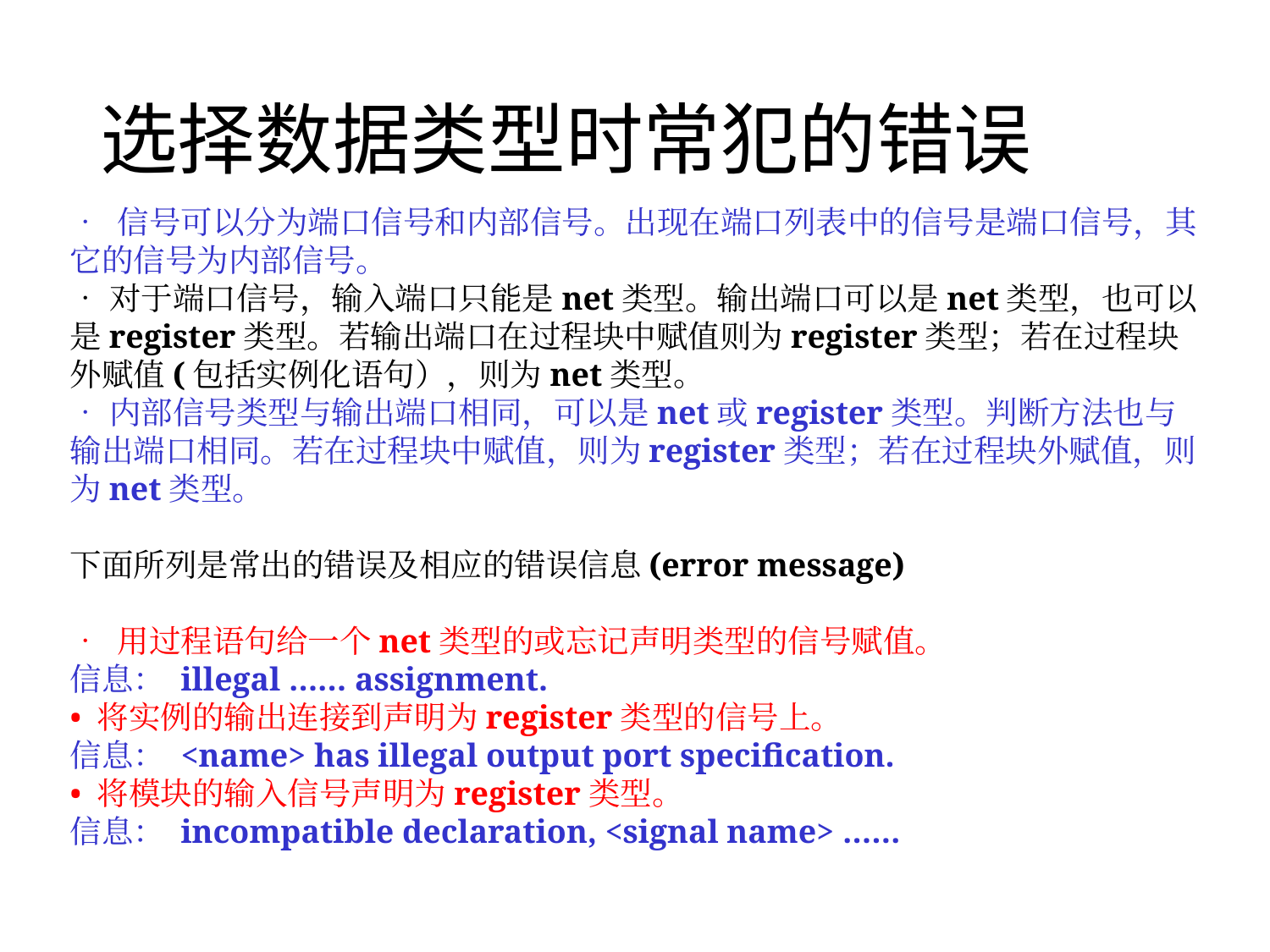

# 选择数据类型时常犯的错误
• 信号可以分为端口信号和内部信号。出现在端口列表中的信号是端口信号，其它的信号为内部信号。
• 对于端口信号，输入端口只能是net类型。输出端口可以是net类型，也可以是register类型。若输出端口在过程块中赋值则为register类型；若在过程块外赋值(包括实例化语句），则为net类型。
• 内部信号类型与输出端口相同，可以是net或register类型。判断方法也与输出端口相同。若在过程块中赋值，则为register类型；若在过程块外赋值，则为net类型。

下面所列是常出的错误及相应的错误信息(error message)

• 用过程语句给一个net类型的或忘记声明类型的信号赋值。
信息： illegal …… assignment.
• 将实例的输出连接到声明为register类型的信号上。
信息： <name> has illegal output port specification.
• 将模块的输入信号声明为register类型。
信息： incompatible declaration, <signal name> ……